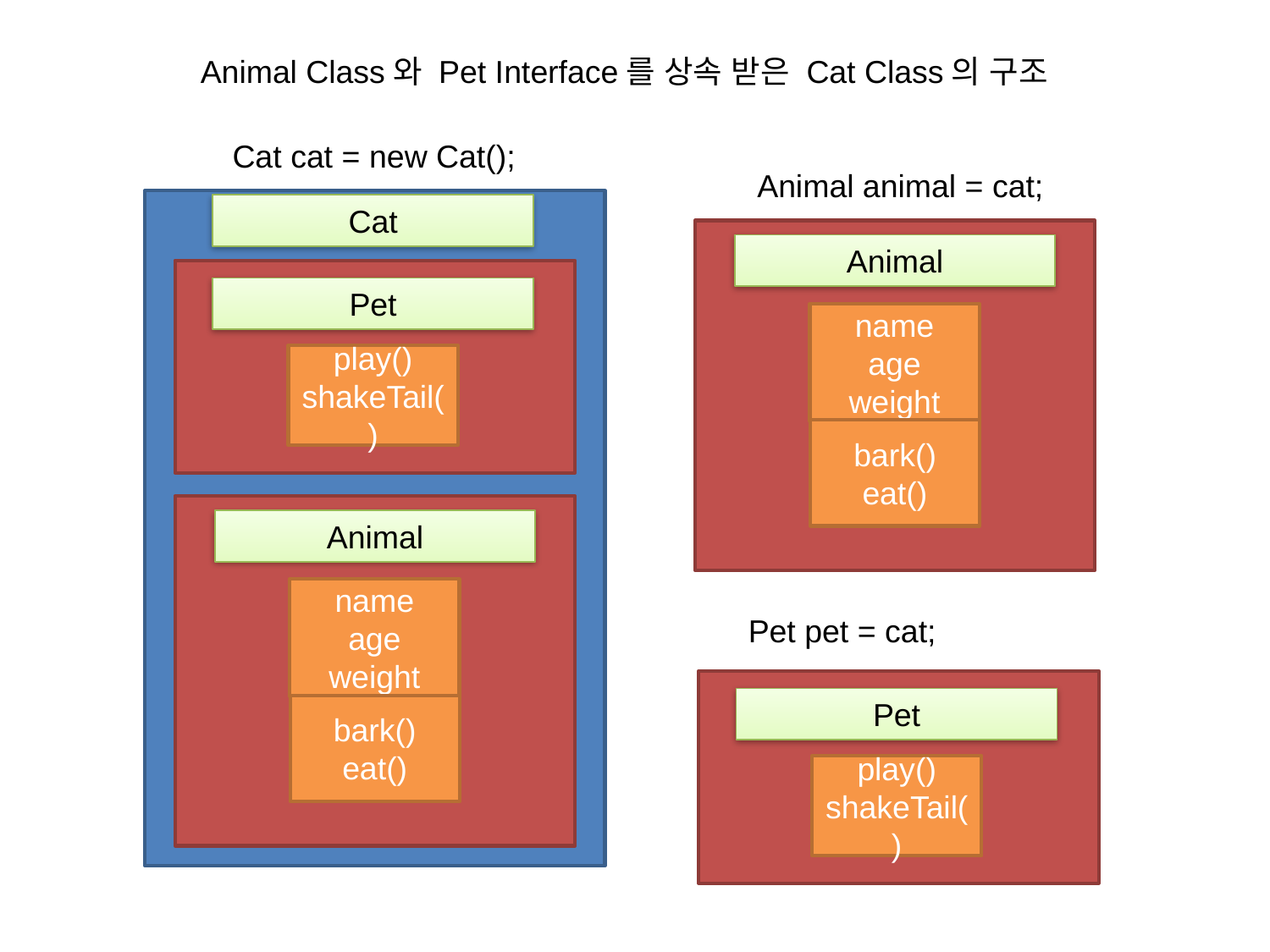

Animal Class와 Pet Interface를 상속 받은 Cat Class의 구조
Cat cat = new Cat();
Animal animal = cat;

Cat

Animal

Pet
name
age
weight
play()
shakeTail()
bark()
eat()

Animal
name
age
weight
Pet pet = cat;

Pet
bark()
eat()
play()
shakeTail()